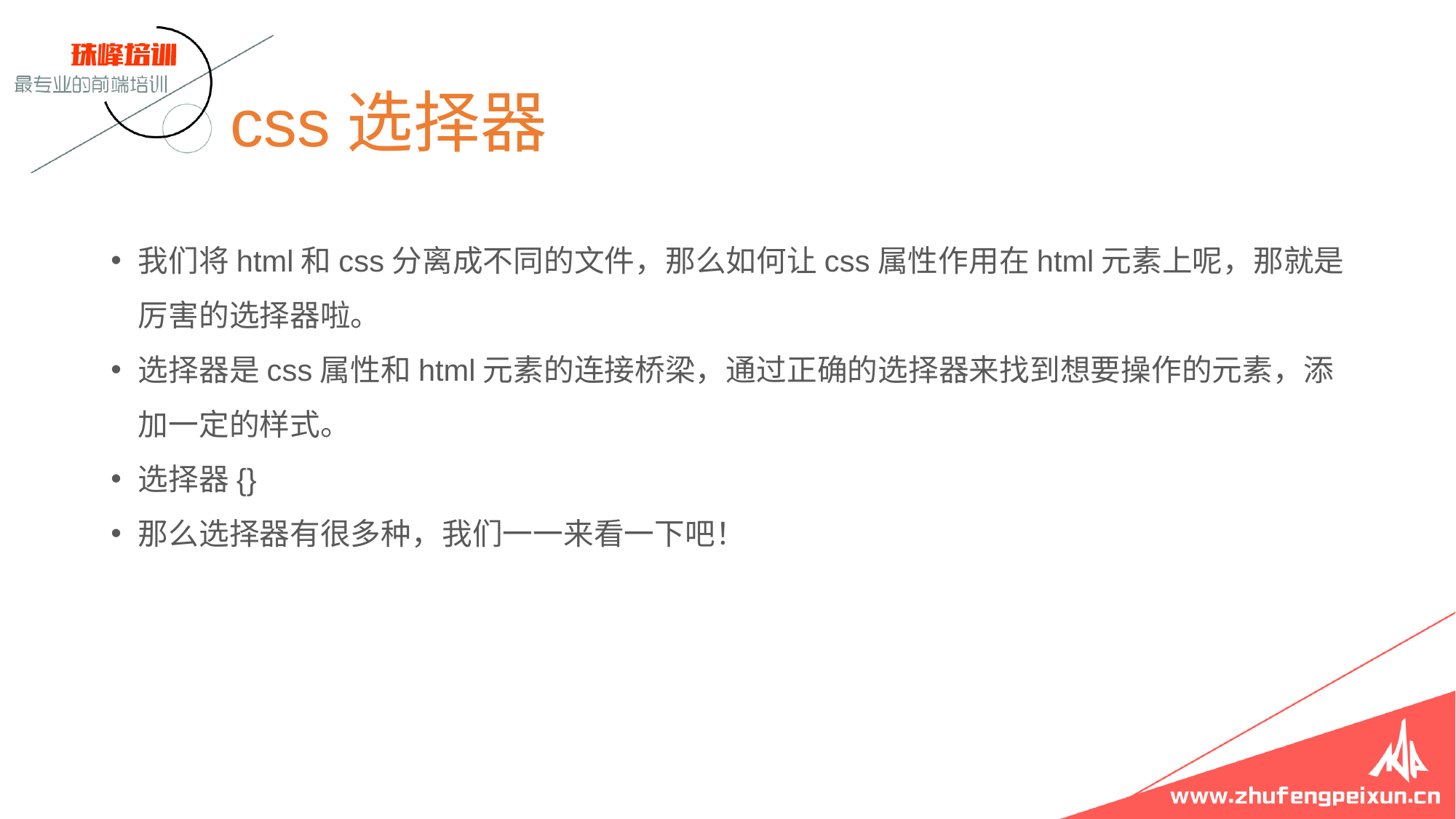

# css选择器
我们将html和css分离成不同的文件，那么如何让css属性作用在html元素上呢，那就是厉害的选择器啦。
选择器是css属性和html元素的连接桥梁，通过正确的选择器来找到想要操作的元素，添加一定的样式。
选择器{}
那么选择器有很多种，我们一一来看一下吧！